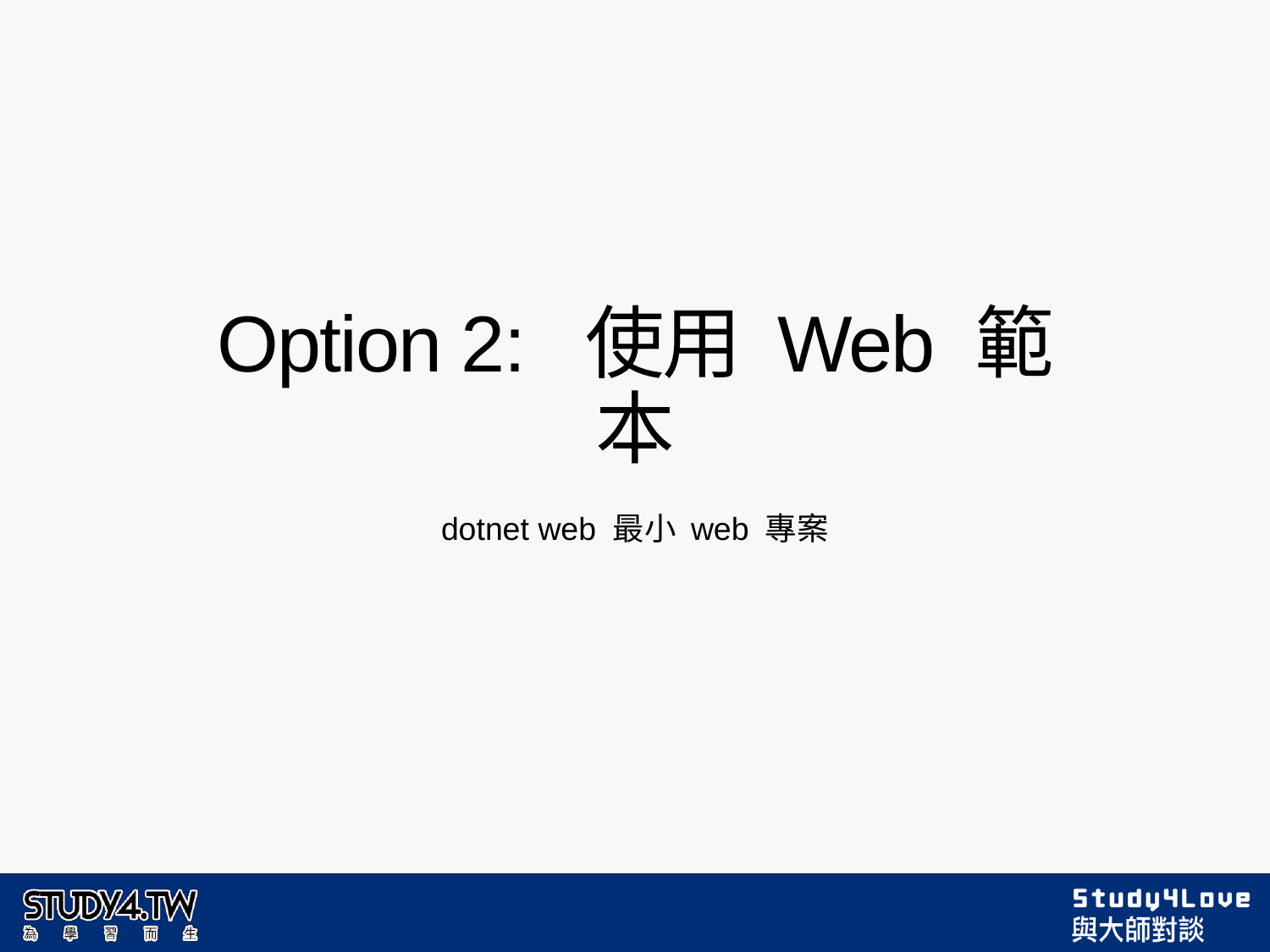

# Option 2:  使用 Web 範本
dotnet web 最小 web 專案